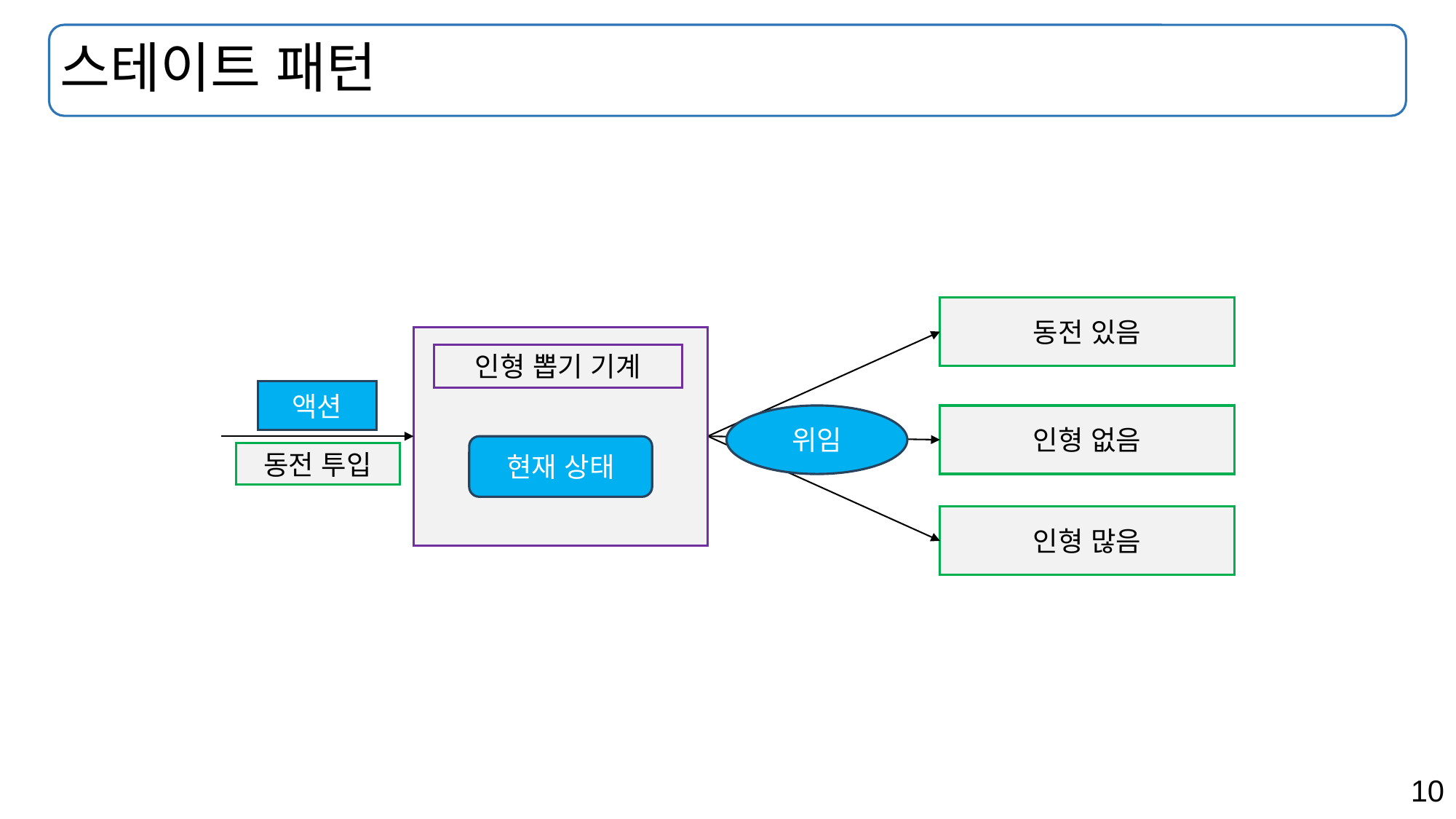

# 스테이트 패턴
동전 있음
인형 없음
인형 많음

인형 뽑기 기계
액션
동전 투입
현재 상태
위임